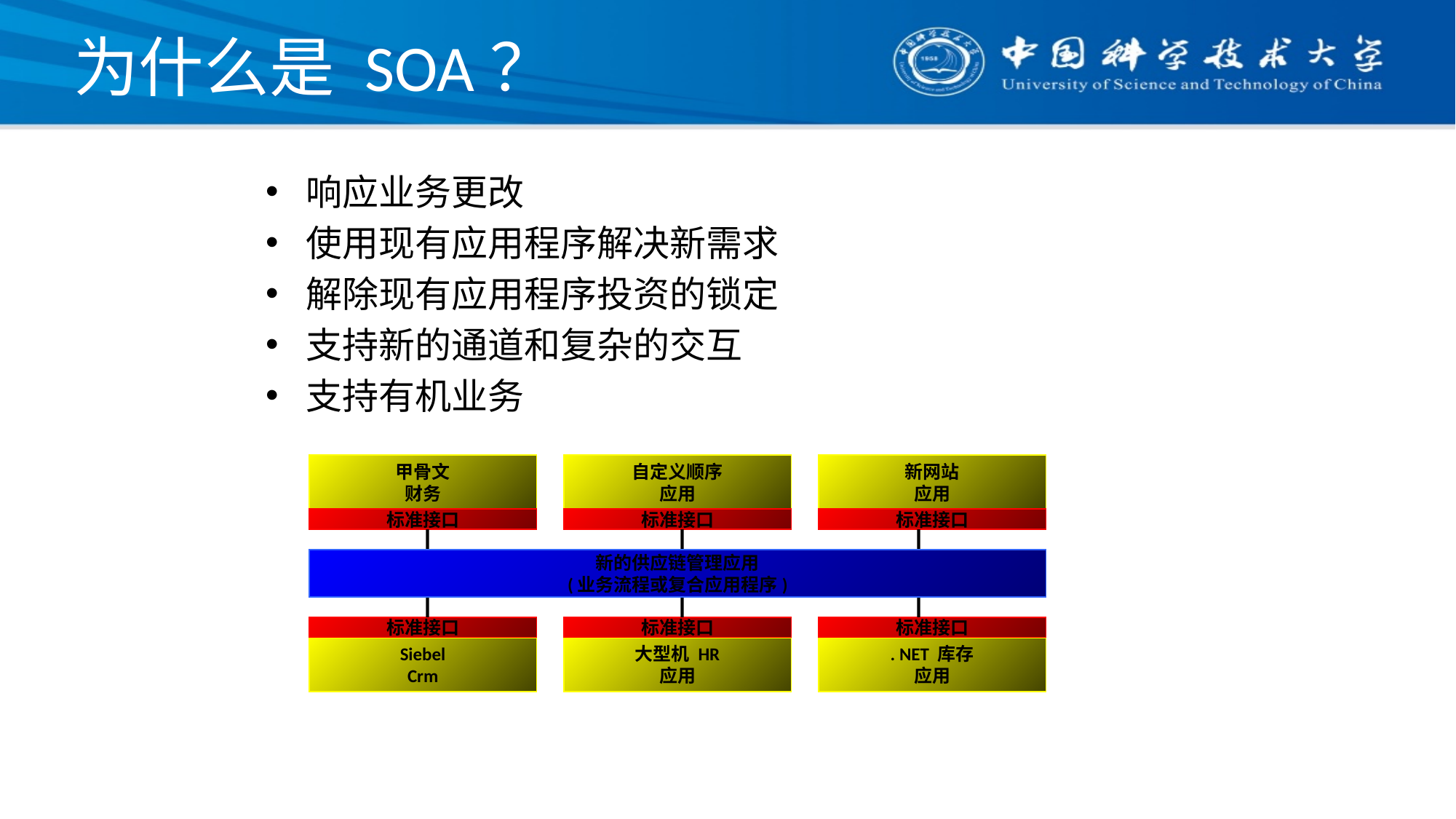

# 为什么是 SOA？
响应业务更改
使用现有应用程序解决新需求
解除现有应用程序投资的锁定
支持新的通道和复杂的交互
支持有机业务
甲骨文
财务
自定义顺序
应用
新网站
应用
标准接口
标准接口
标准接口

新的供应链管理应用
(业务流程或复合应用程序)

标准接口
标准接口
标准接口
Siebel
Crm
大型机 HR
应用
. NET 库存
应用